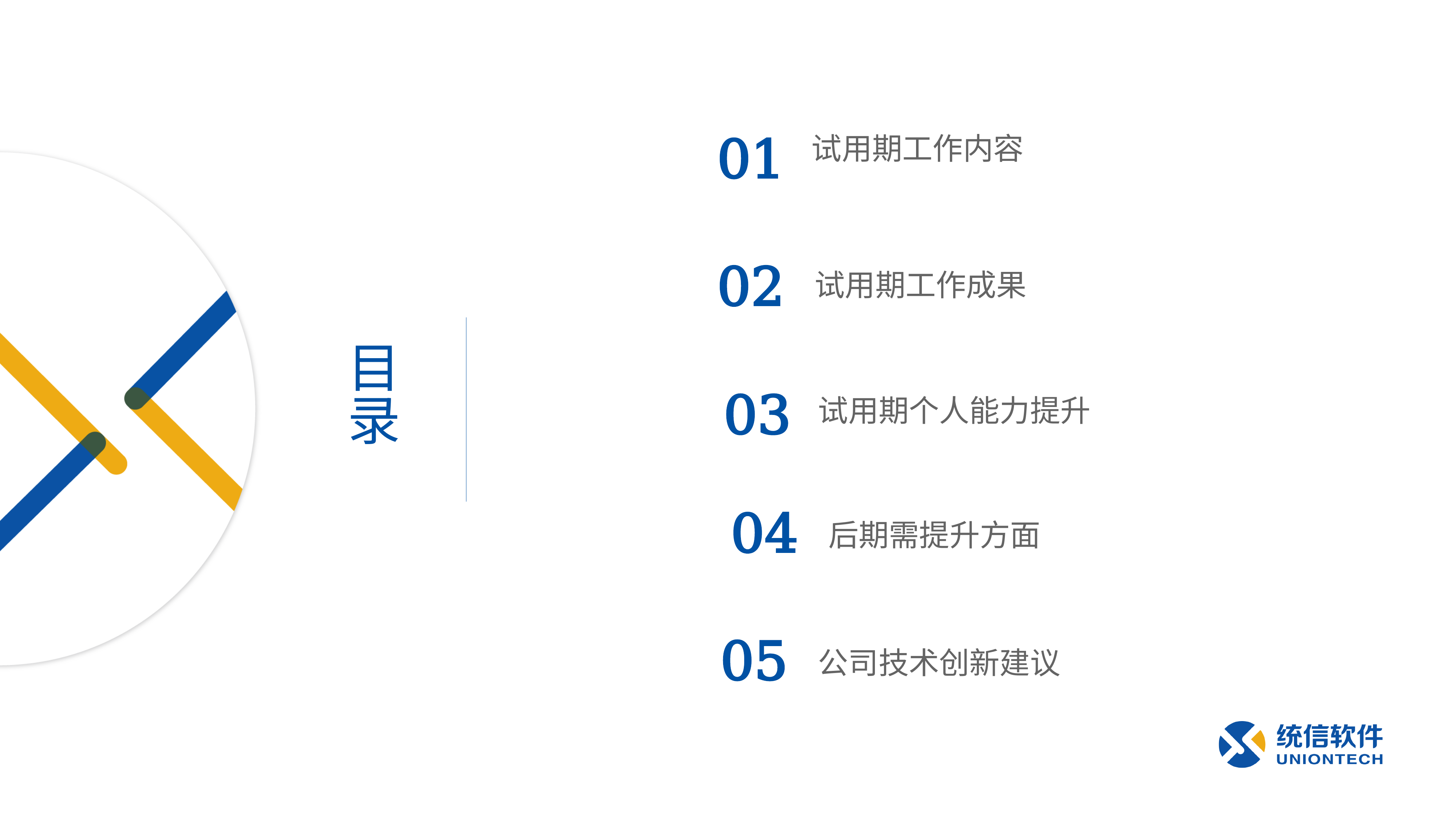

01
试用期工作内容
02

试用期工作成果
# 目录
03
试用期个人能力提升
04
后期需提升方面
05
公司技术创新建议